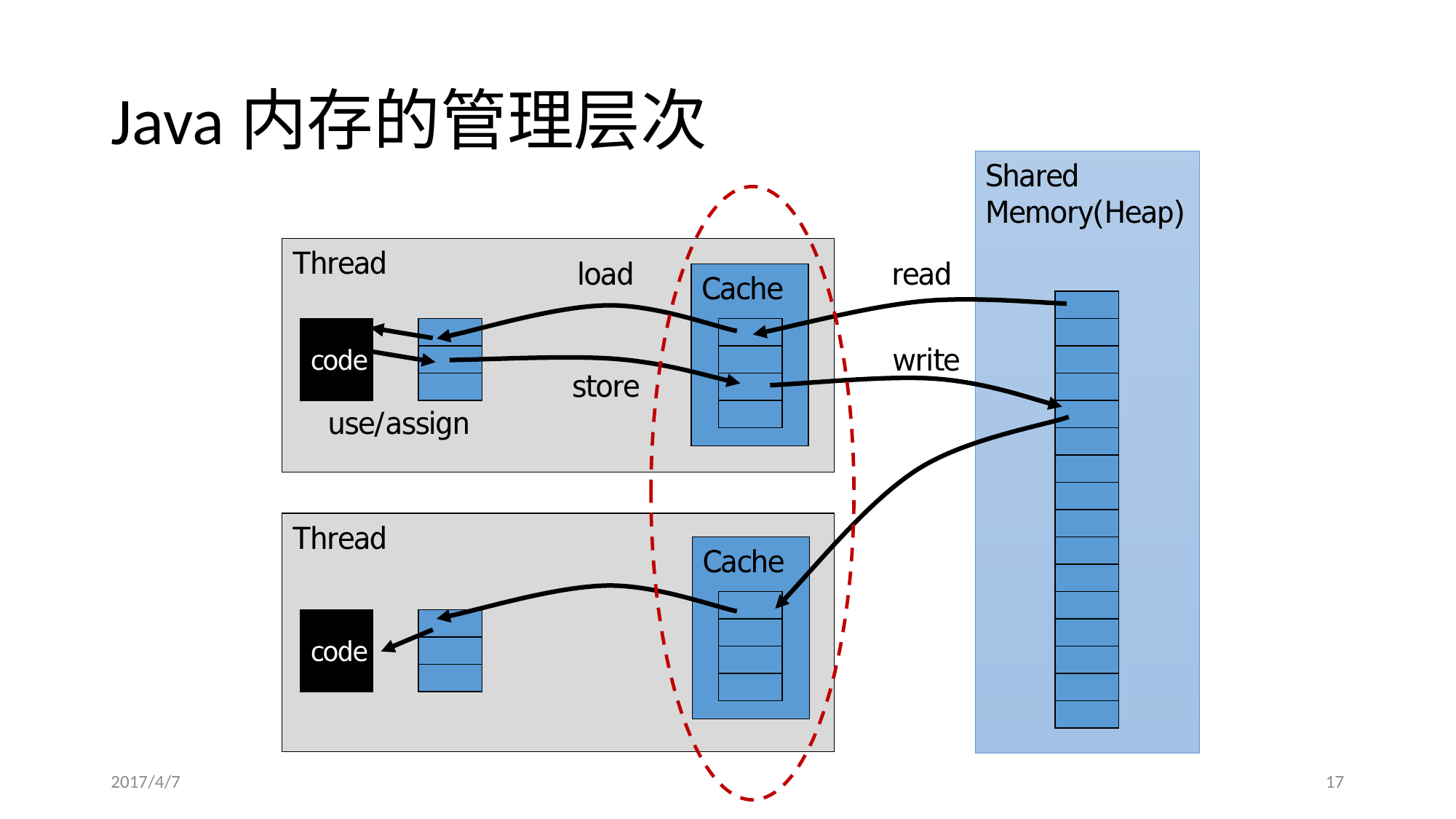

# Java内存的管理层次

Shared Memory(Heap)

Thread
load
read
Cache

code

write

store

use/assign

Thread
Cache

code

2017/4/7
17